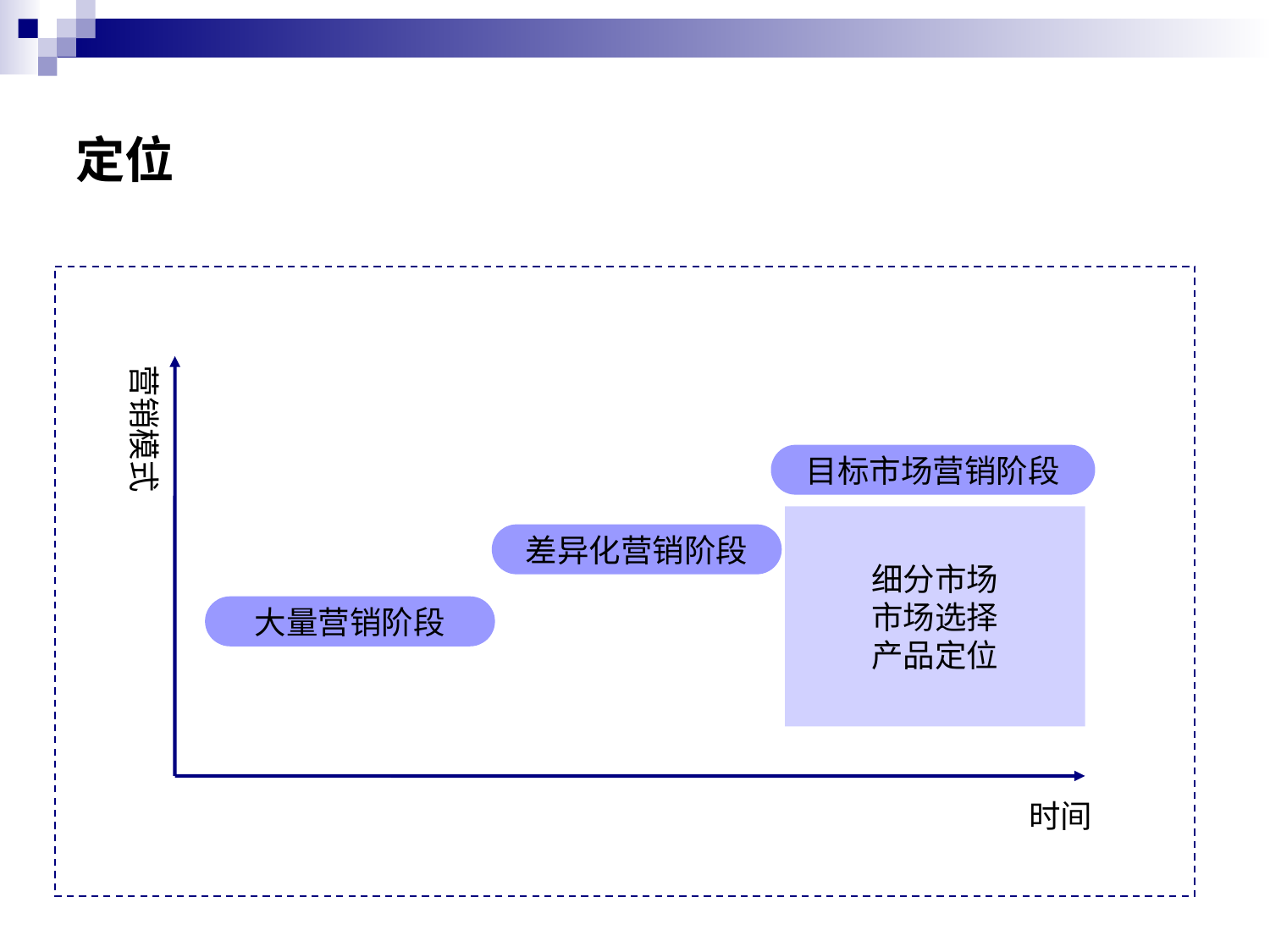

# 定位

营销模式

目标市场营销阶段
细分市场
市场选择
产品定位
差异化营销阶段
大量营销阶段
时间